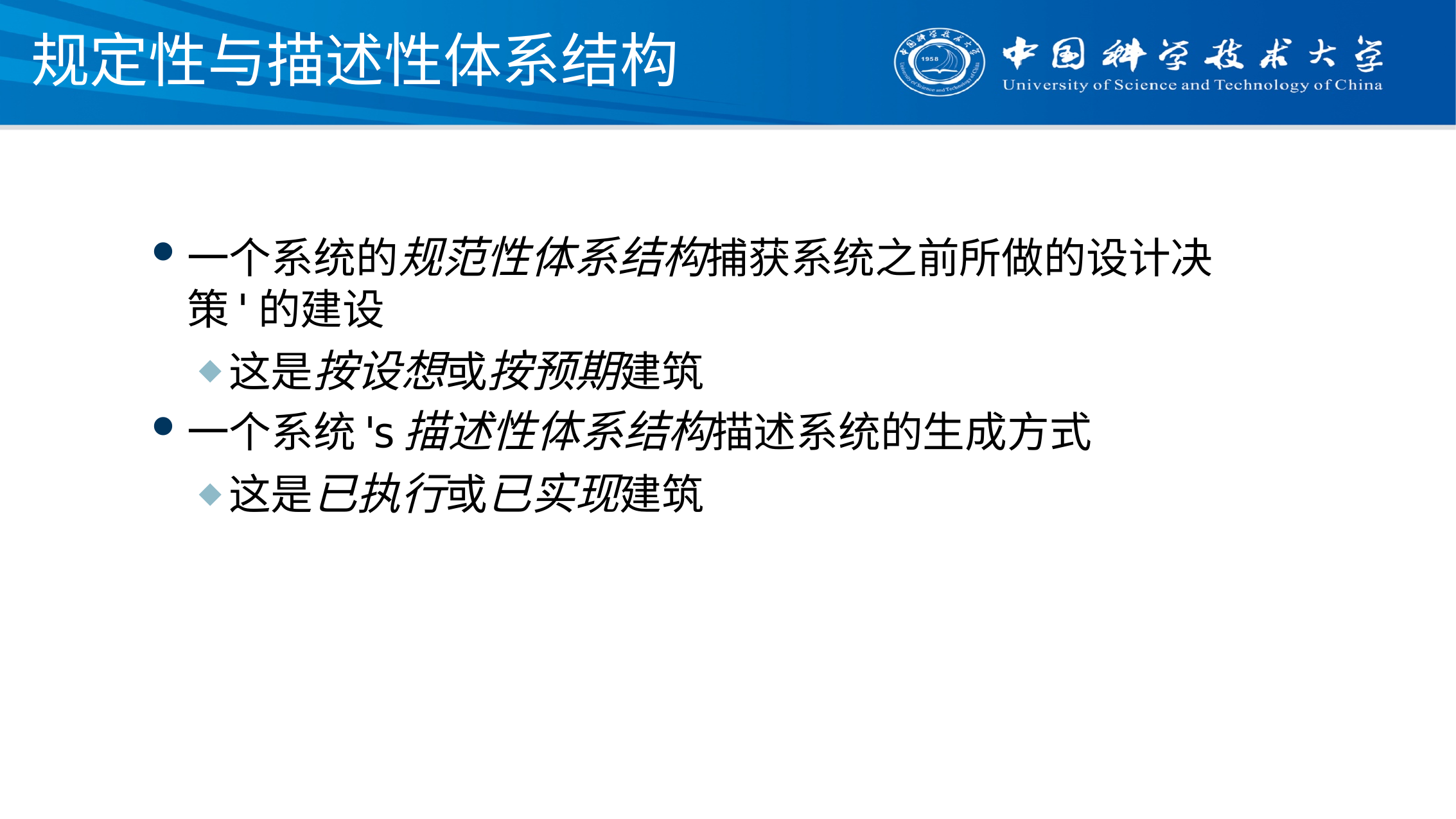

# 规定性与描述性体系结构
一个系统的规范性体系结构捕获系统之前所做的设计决策'的建设
这是按设想或按预期建筑
一个系统's描述性体系结构描述系统的生成方式
这是已执行或已实现建筑